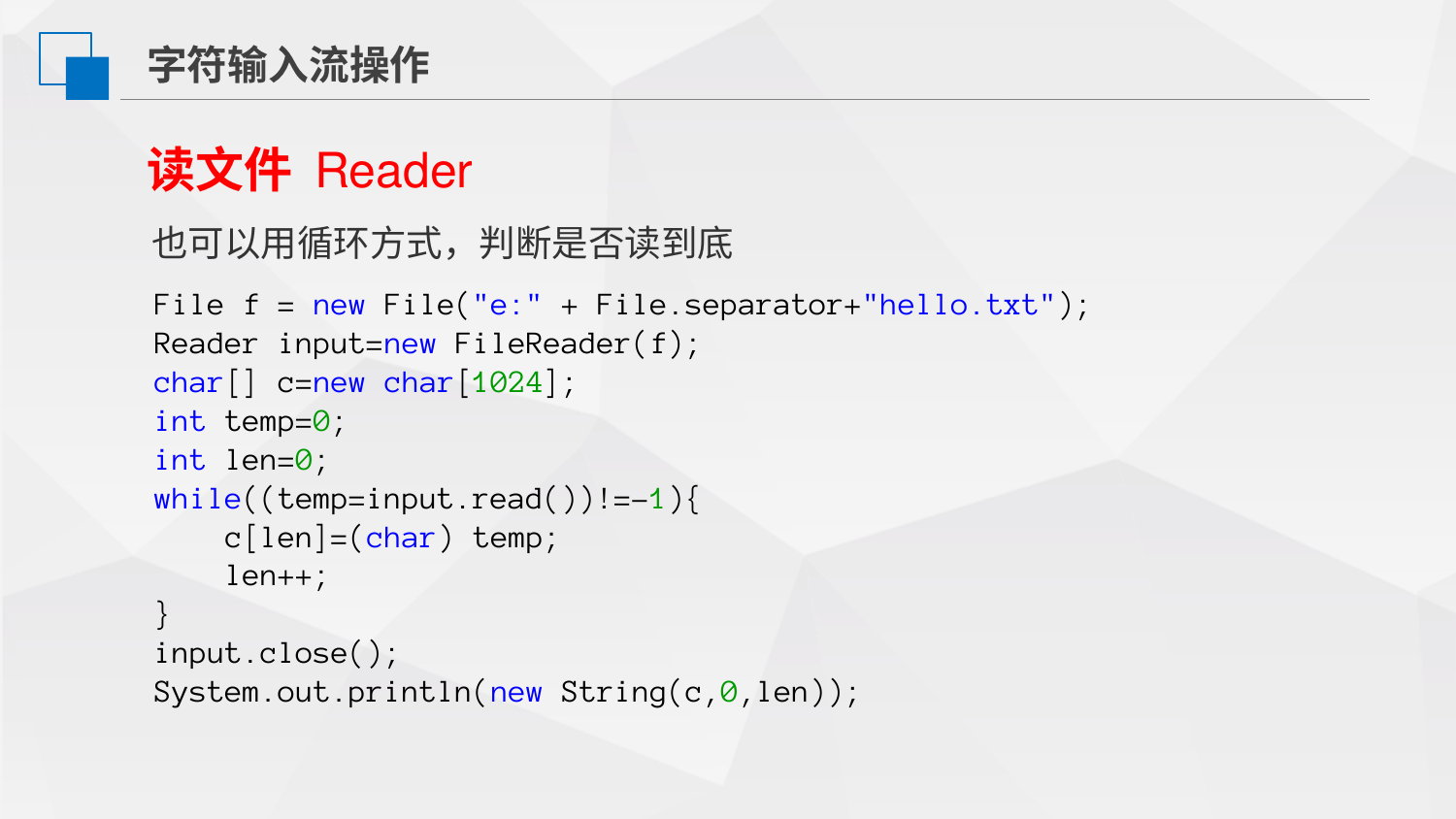

字符输入流操作
读文件 Reader
也可以用循环方式，判断是否读到底
File f = new File("e:" + File.separator+"hello.txt");
Reader input=new FileReader(f);
char[] c=new char[1024];
int temp=0;
int len=0;
while((temp=input.read())!=-1){
    c[len]=(char) temp;
    len++;
}
input.close();
System.out.println(new String(c,0,len));